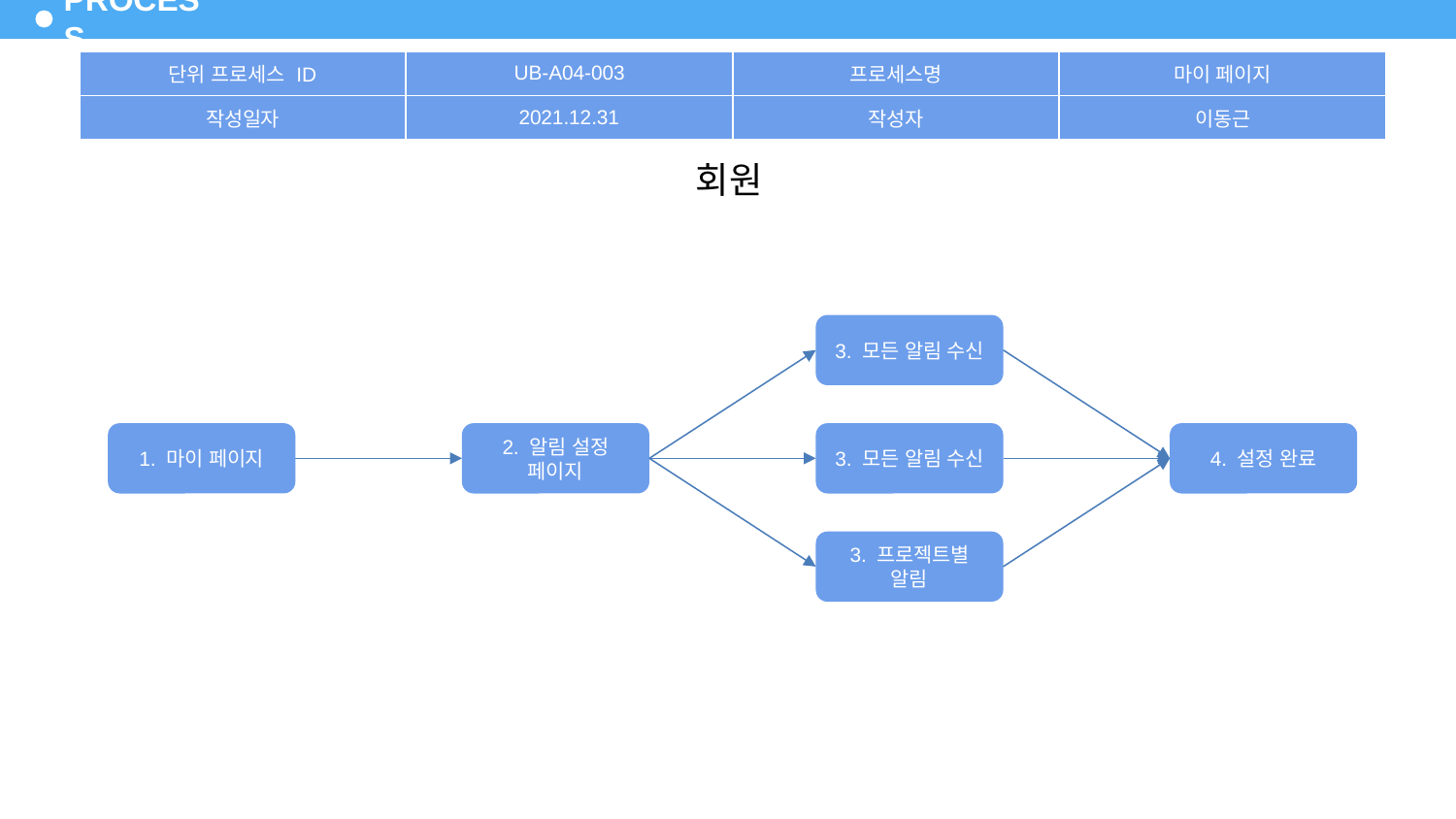

# PROCESS
| 단위 프로세스 ID | UB-A04-003 | 프로세스명 | 마이 페이지 |
| --- | --- | --- | --- |
| 작성일자 | 2021.12.31 | 작성자 | 이동근 |
회원
3. 모든 알림 수신
1. 마이 페이지
2. 알림 설정 페이지
3. 모든 알림 수신
4. 설정 완료
3. 프로젝트별 알림